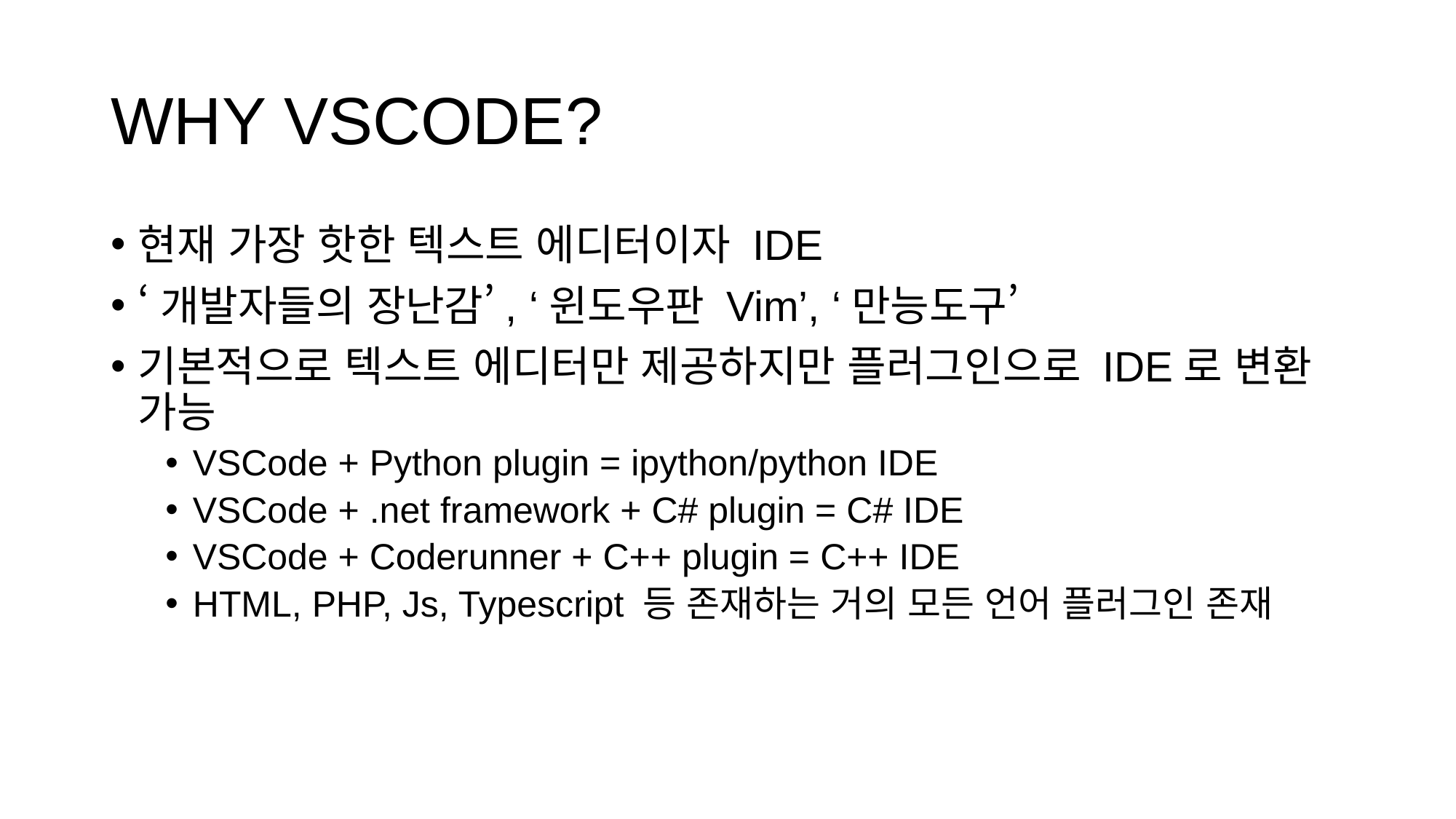

# WHY VSCODE?
현재 가장 핫한 텍스트 에디터이자 IDE
‘개발자들의 장난감’, ‘윈도우판 Vim’, ‘만능도구’
기본적으로 텍스트 에디터만 제공하지만 플러그인으로 IDE로 변환 가능
VSCode + Python plugin = ipython/python IDE
VSCode + .net framework + C# plugin = C# IDE
VSCode + Coderunner + C++ plugin = C++ IDE
HTML, PHP, Js, Typescript 등 존재하는 거의 모든 언어 플러그인 존재